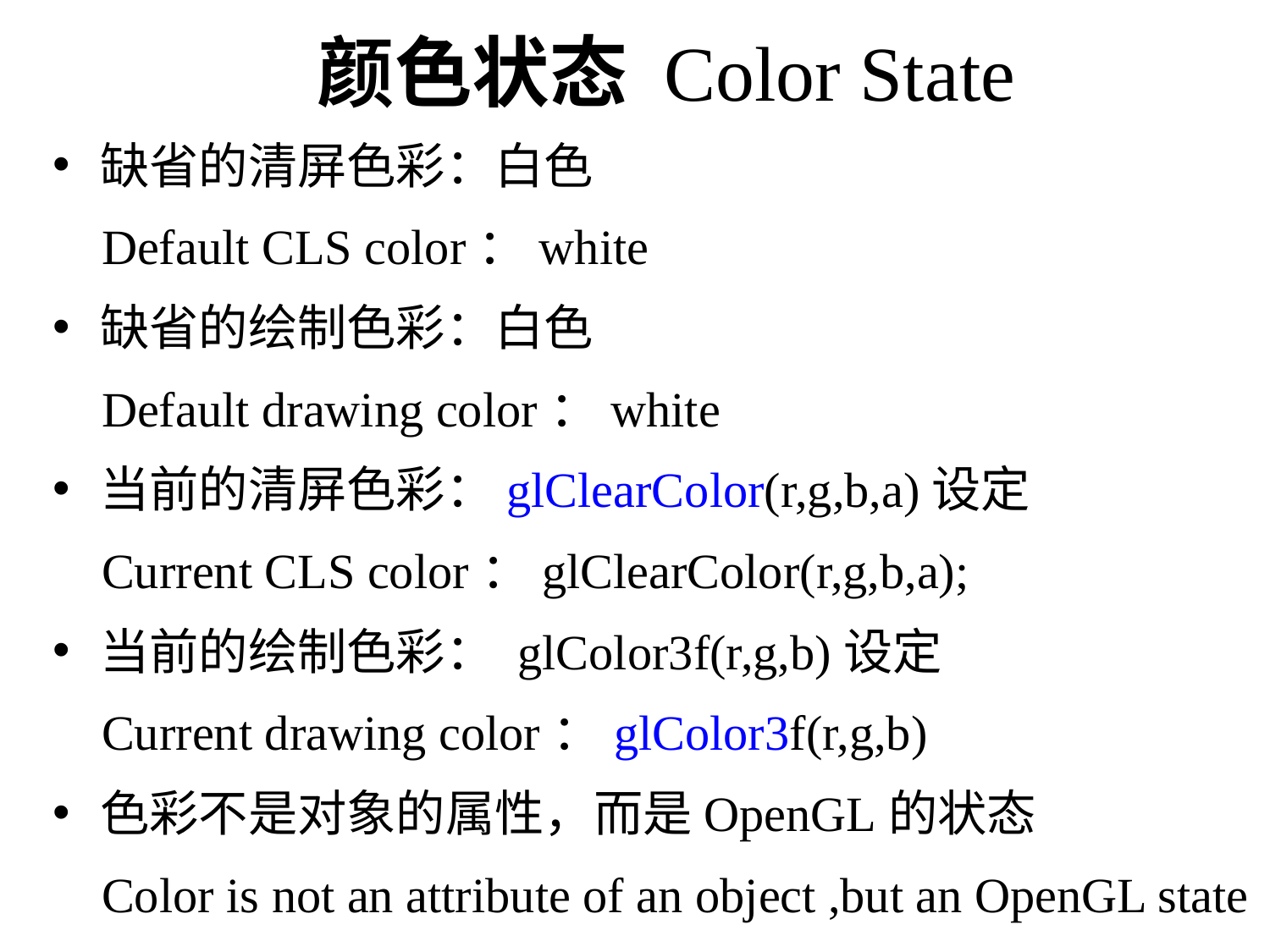

# 颜色状态 Color State
缺省的清屏色彩：白色
    Default CLS color：white
缺省的绘制色彩：白色
    Default drawing color：white
当前的清屏色彩：glClearColor(r,g,b,a)设定
    Current CLS color：glClearColor(r,g,b,a);
当前的绘制色彩： glColor3f(r,g,b)设定
    Current drawing color：glColor3f(r,g,b)
色彩不是对象的属性，而是OpenGL的状态
    Color is not an attribute of an object ,but an OpenGL state